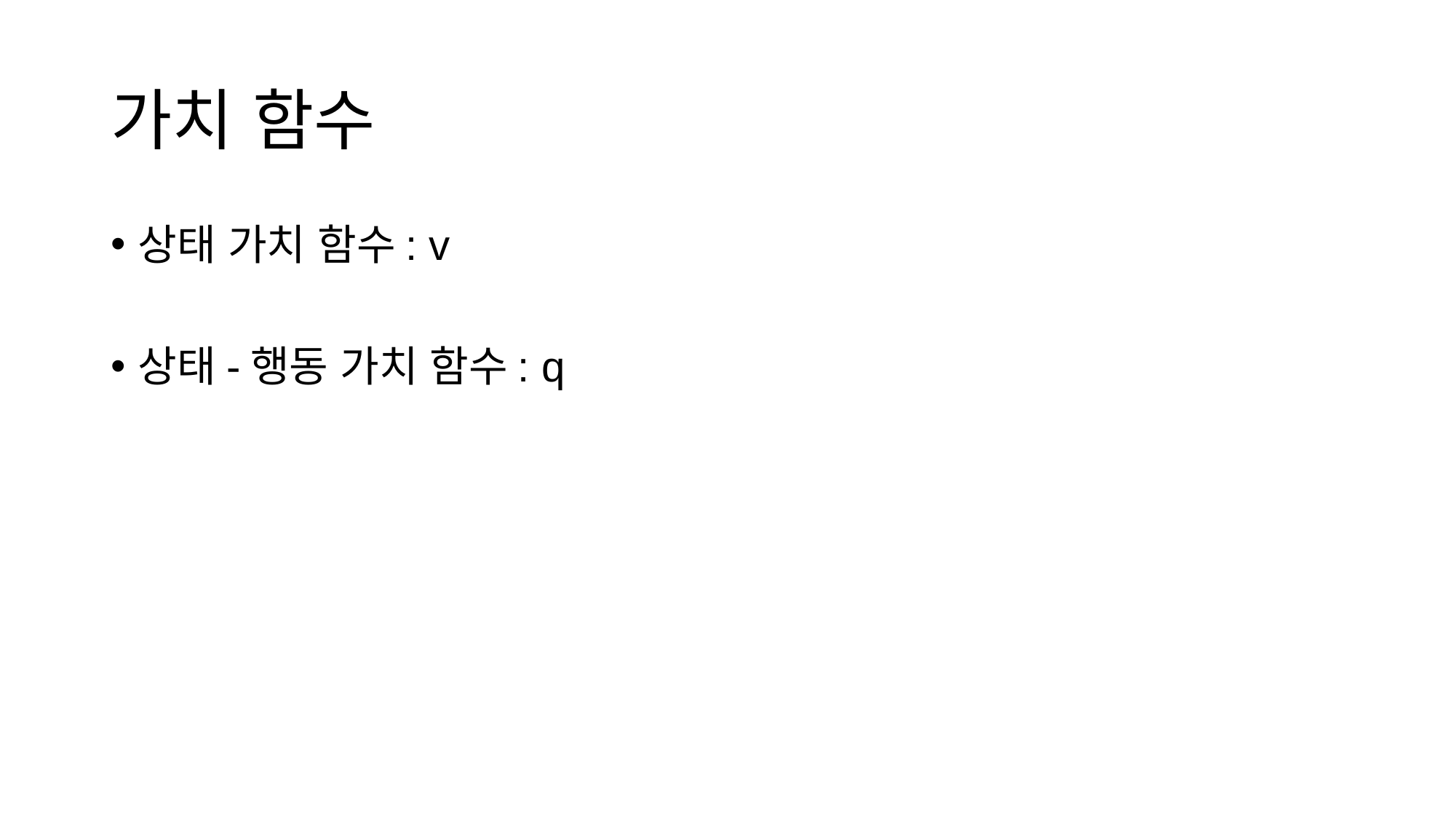

# 가치 함수
상태 가치 함수: v

상태-행동 가치 함수: q